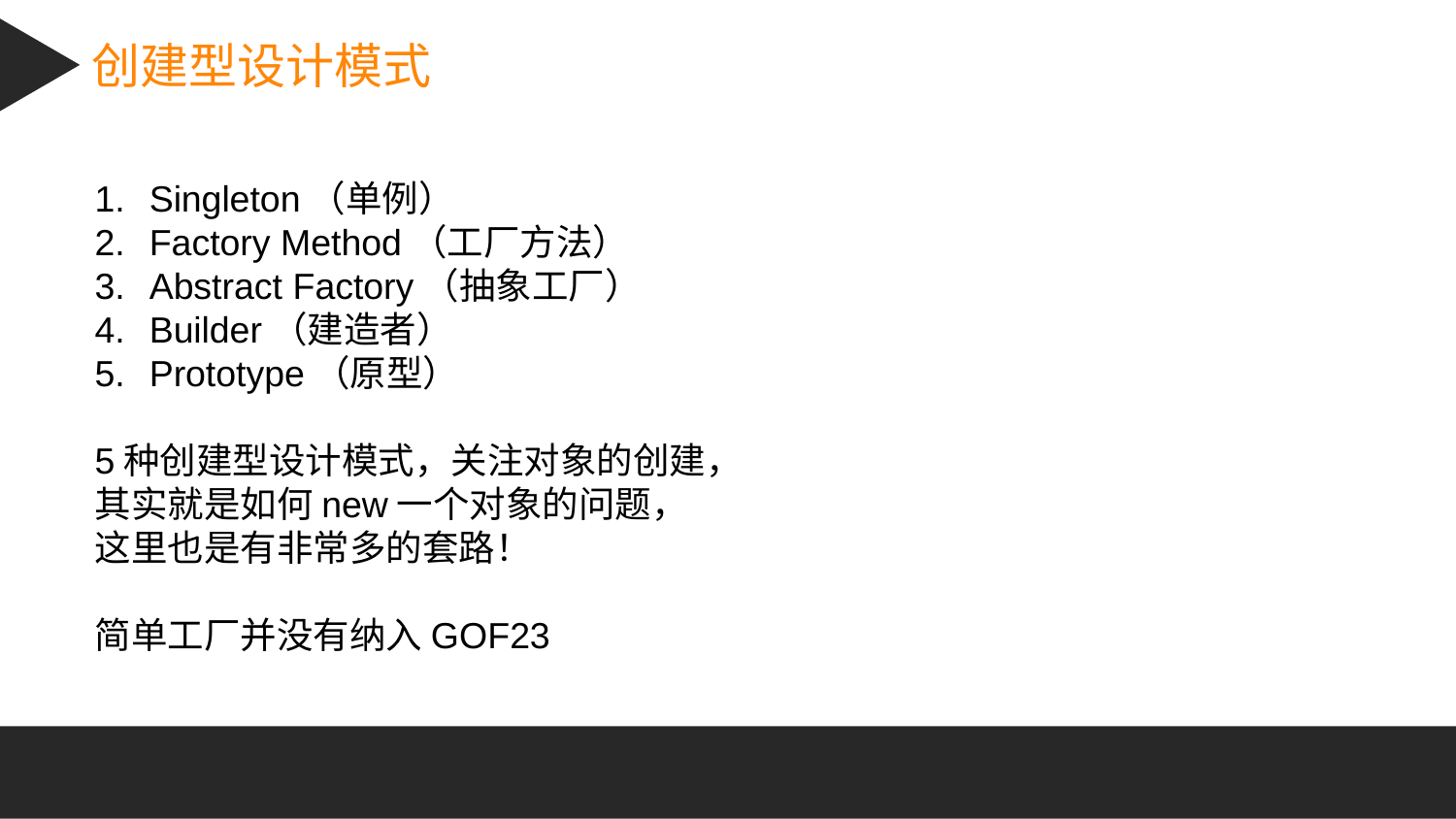

创建型设计模式
Singleton（单例）
Factory Method（工厂方法）
Abstract Factory（抽象工厂）
Builder（建造者）
Prototype（原型）

5种创建型设计模式，关注对象的创建，
其实就是如何new一个对象的问题，
这里也是有非常多的套路！

简单工厂并没有纳入GOF23